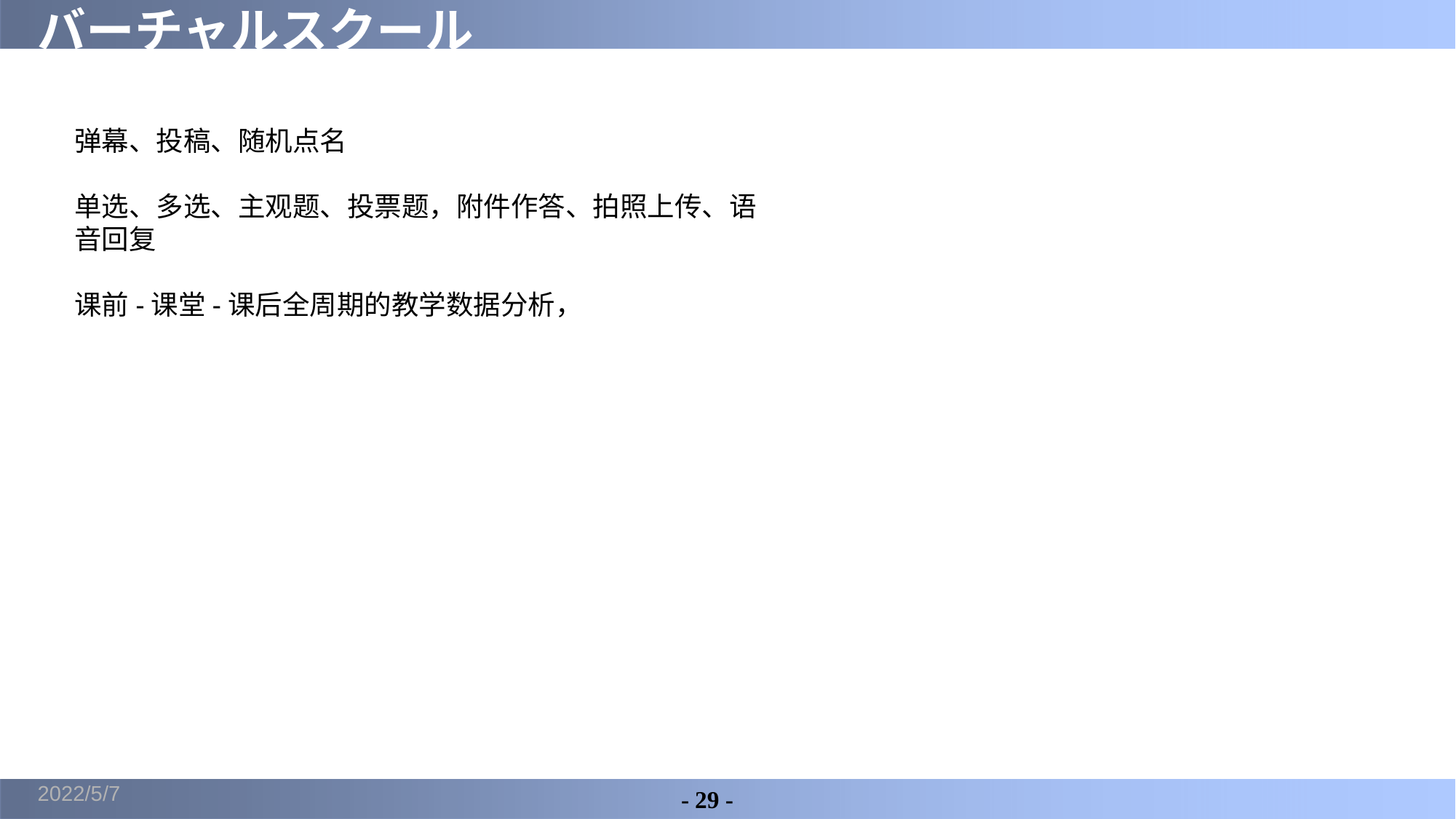

# バーチャルスクール
弹幕、投稿、随机点名

单选、多选、主观题、投票题，附件作答、拍照上传、语音回复

课前-课堂-课后全周期的教学数据分析，
2022/5/7
- 29 -